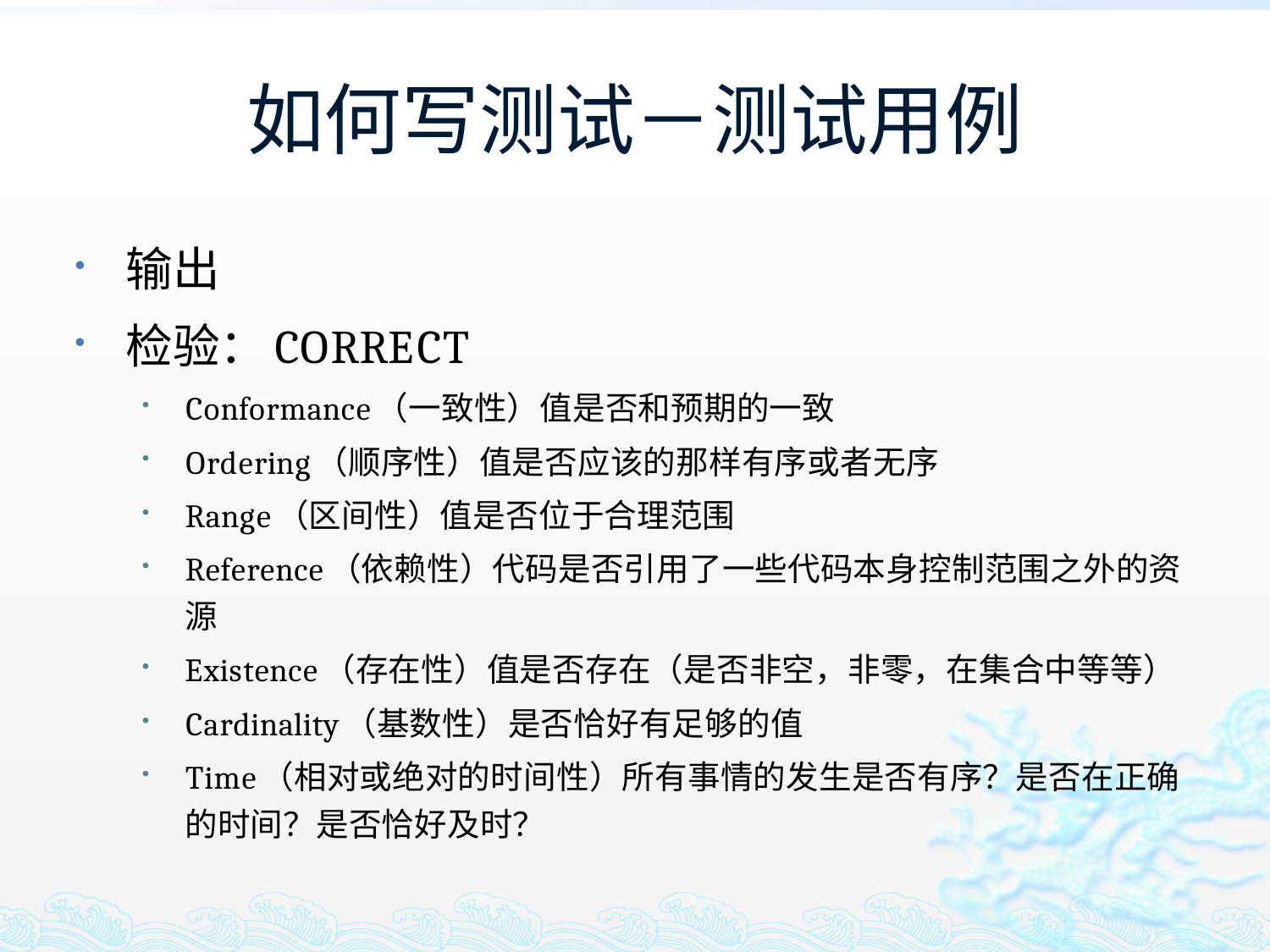

# 如何写测试－测试用例
输出
检验：CORRECT
Conformance（一致性）值是否和预期的一致
Ordering（顺序性）值是否应该的那样有序或者无序
Range（区间性）值是否位于合理范围
Reference（依赖性）代码是否引用了一些代码本身控制范围之外的资源
Existence（存在性）值是否存在（是否非空，非零，在集合中等等）
Cardinality（基数性）是否恰好有足够的值
Time（相对或绝对的时间性）所有事情的发生是否有序？是否在正确的时间？是否恰好及时？